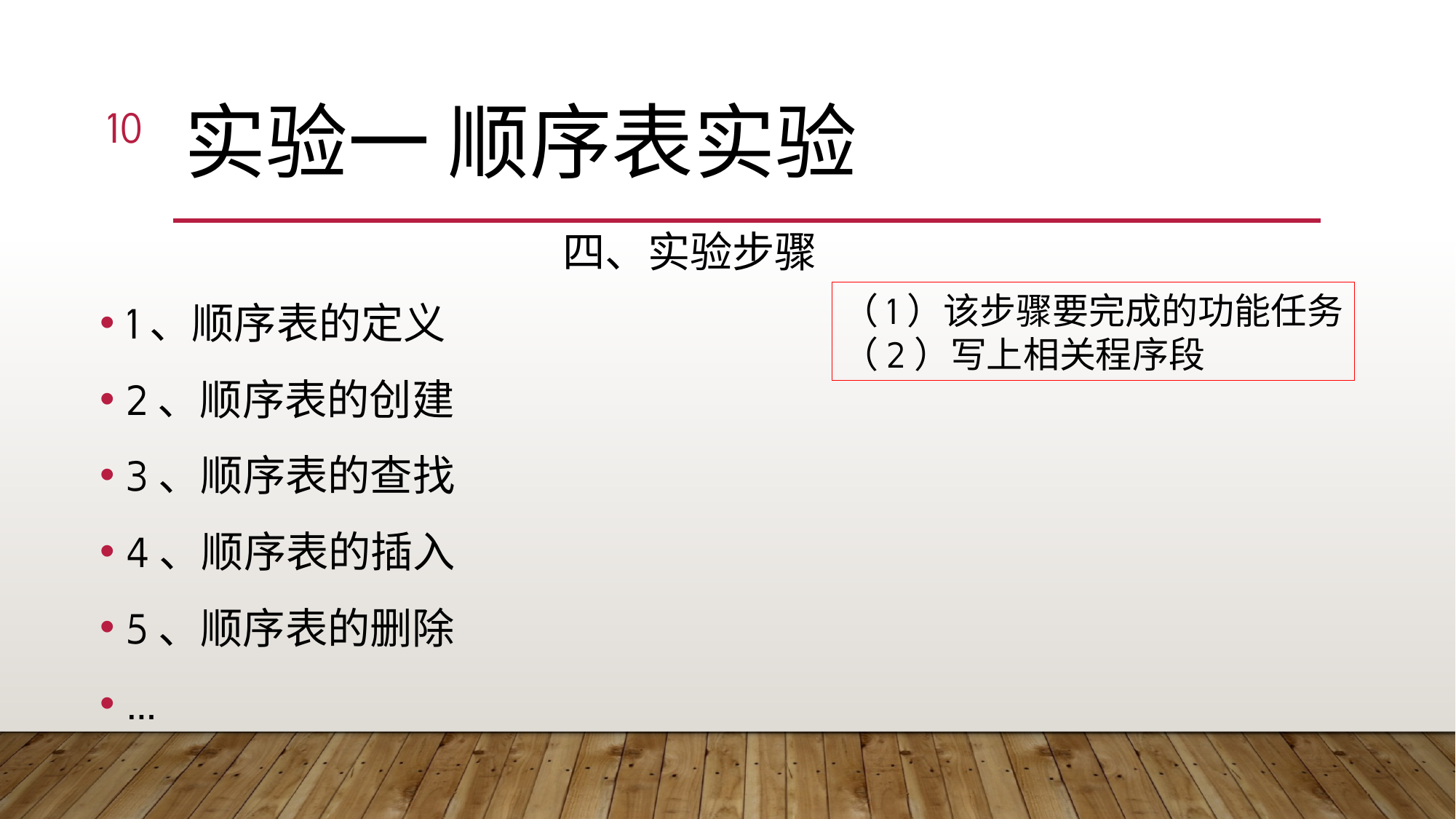

10
# 实验一 顺序表实验
四、实验步骤
1、顺序表的定义
2、顺序表的创建
3、顺序表的查找
4、顺序表的插入
5、顺序表的删除
…
（1）该步骤要完成的功能任务
（2）写上相关程序段